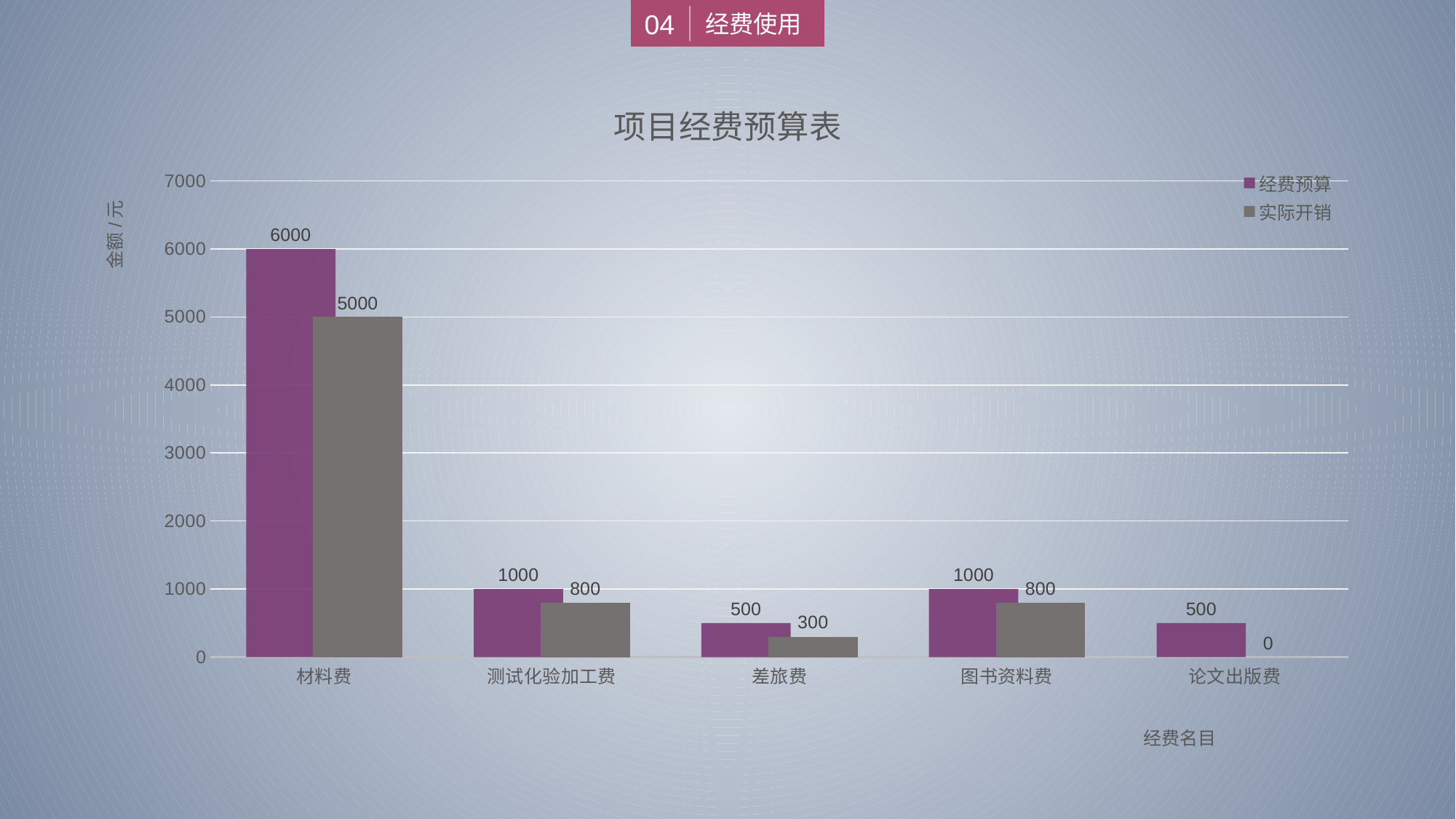

04
经费使用

### Chart: 项目经费预算表

| Category | 经费预算 | 实际开销 |
|---|---|---|
| 材料费 | 6000.0 | 5000.0 |
| 测试化验加工费 | 1000.0 | 800.0 |
| 差旅费 | 500.0 | 300.0 |
| 图书资料费 | 1000.0 | 800.0 |
| 论文出版费 | 500.0 | 0.0 |